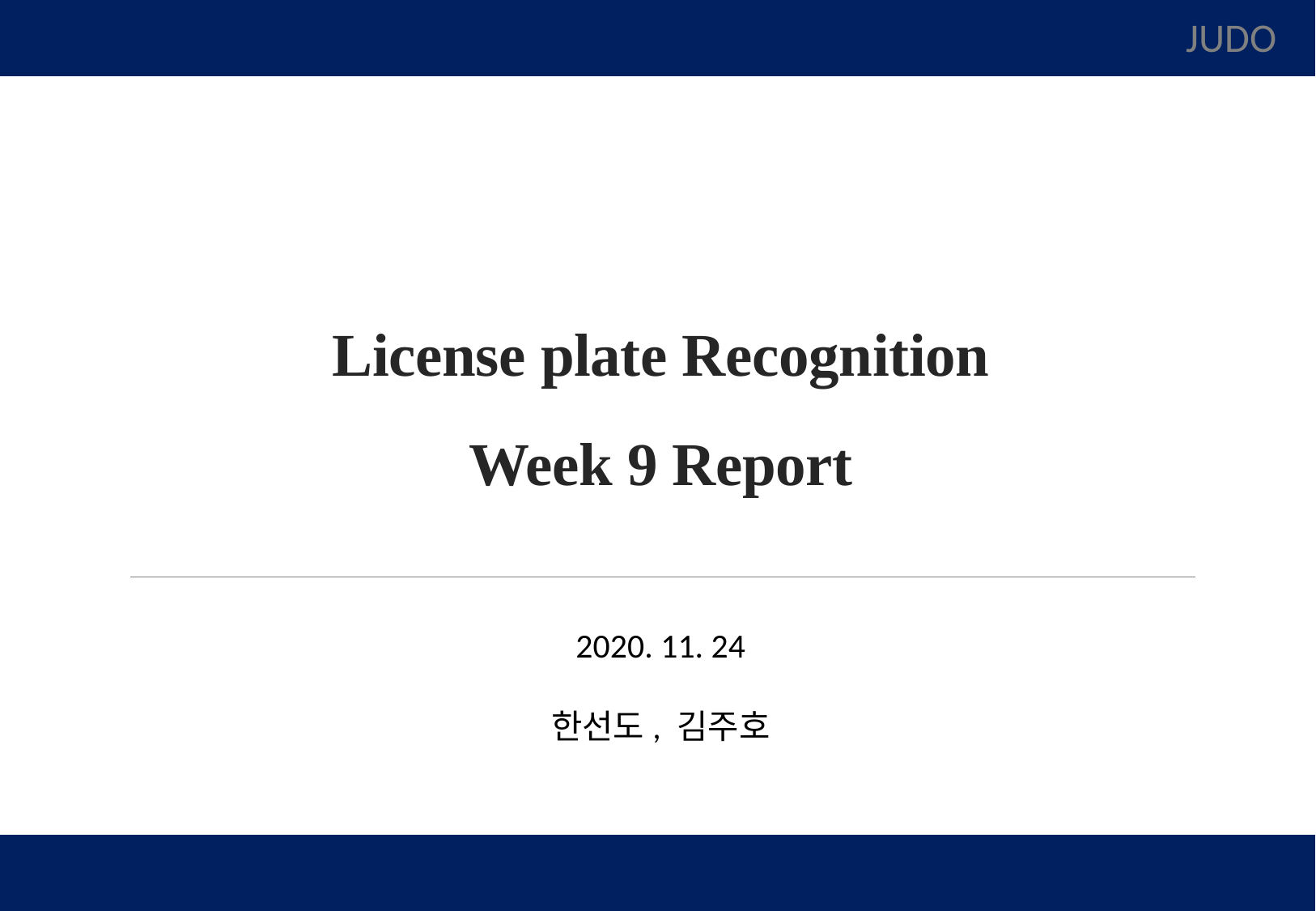

JUDO
# License plate Recognition Week 9 Report
2020. 11. 24

한선도, 김주호